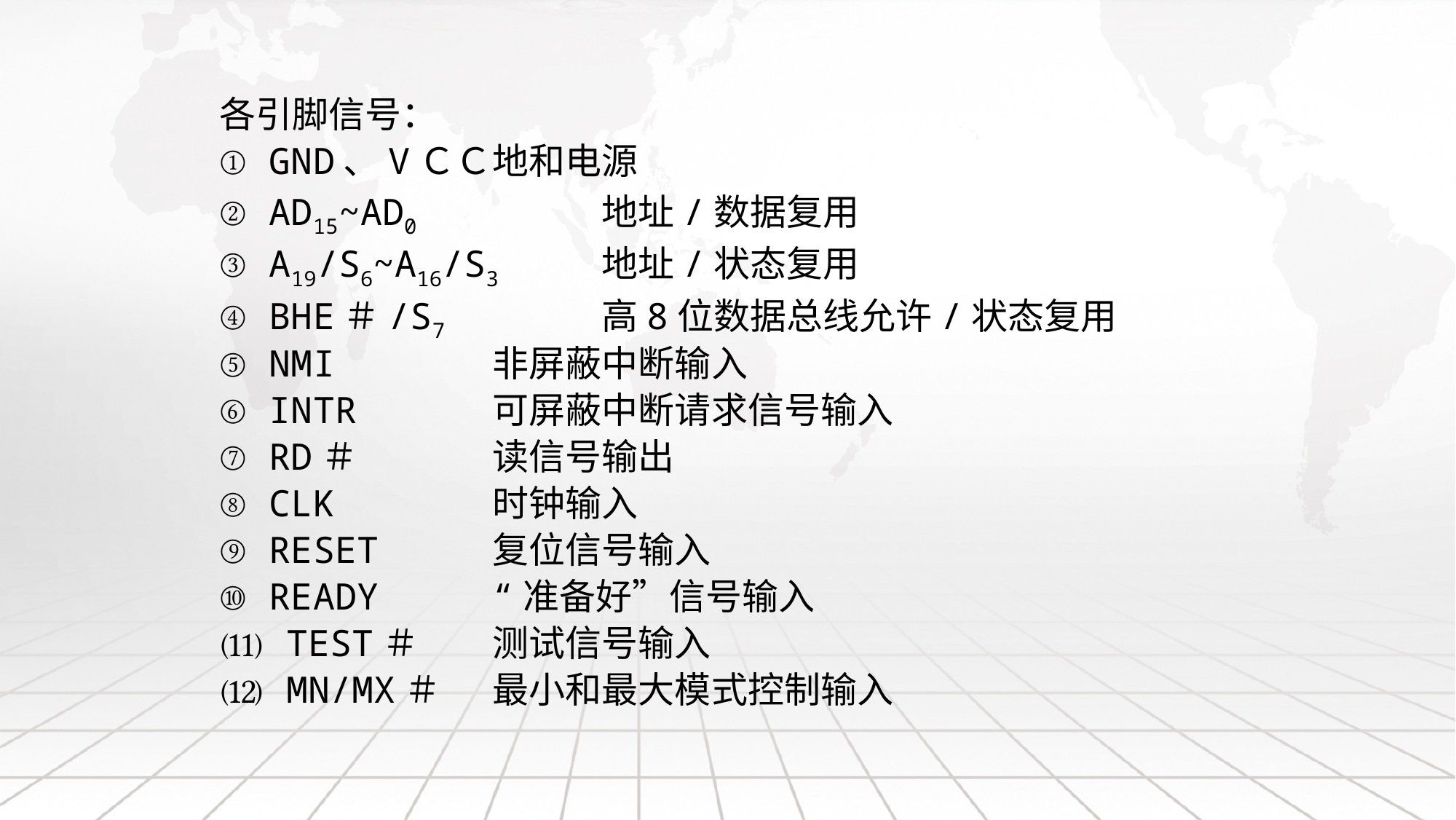

各引脚信号：
① GND、VＣＣ	地和电源
② AD15~AD0		地址/数据复用
③ A19/S6~A16/S3	地址/状态复用
④ BHE＃/S7 		高8位数据总线允许/状态复用
⑤ NMI		非屏蔽中断输入
⑥ INTR		可屏蔽中断请求信号输入
⑦ RD＃		读信号输出
⑧ CLK		时钟输入
⑨ RESET		复位信号输入
⑩ READY 	“准备好”信号输入
⑾ TEST＃	测试信号输入
⑿ MN/MX＃	最小和最大模式控制输入